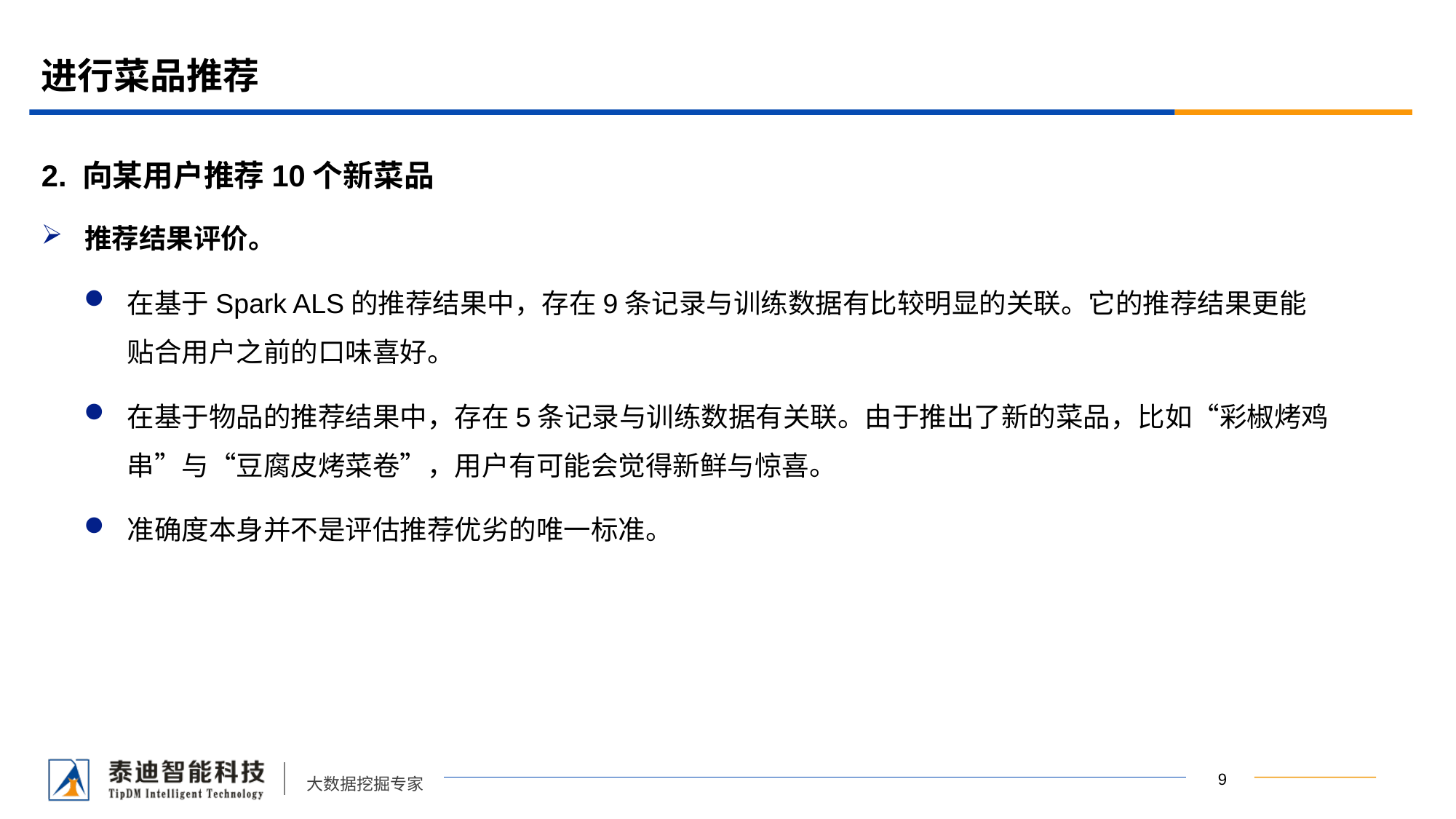

# 进行菜品推荐
2. 向某用户推荐10个新菜品
推荐结果评价。
在基于Spark ALS的推荐结果中，存在9条记录与训练数据有比较明显的关联。它的推荐结果更能贴合用户之前的口味喜好。
在基于物品的推荐结果中，存在5条记录与训练数据有关联。由于推出了新的菜品，比如“彩椒烤鸡串”与“豆腐皮烤菜卷”，用户有可能会觉得新鲜与惊喜。
准确度本身并不是评估推荐优劣的唯一标准。